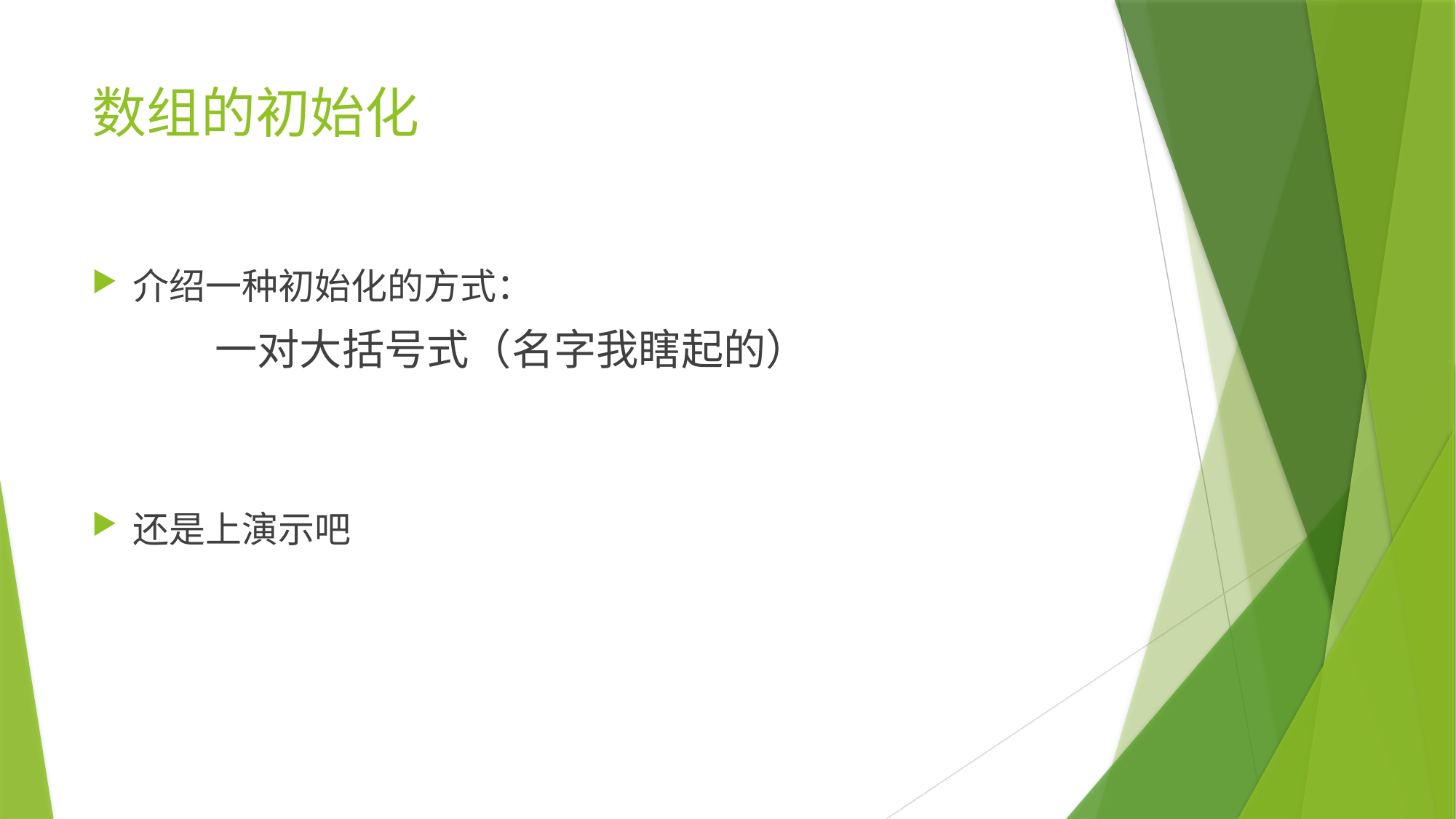

# 数组的初始化
介绍一种初始化的方式：
 一对大括号式（名字我瞎起的）

还是上演示吧